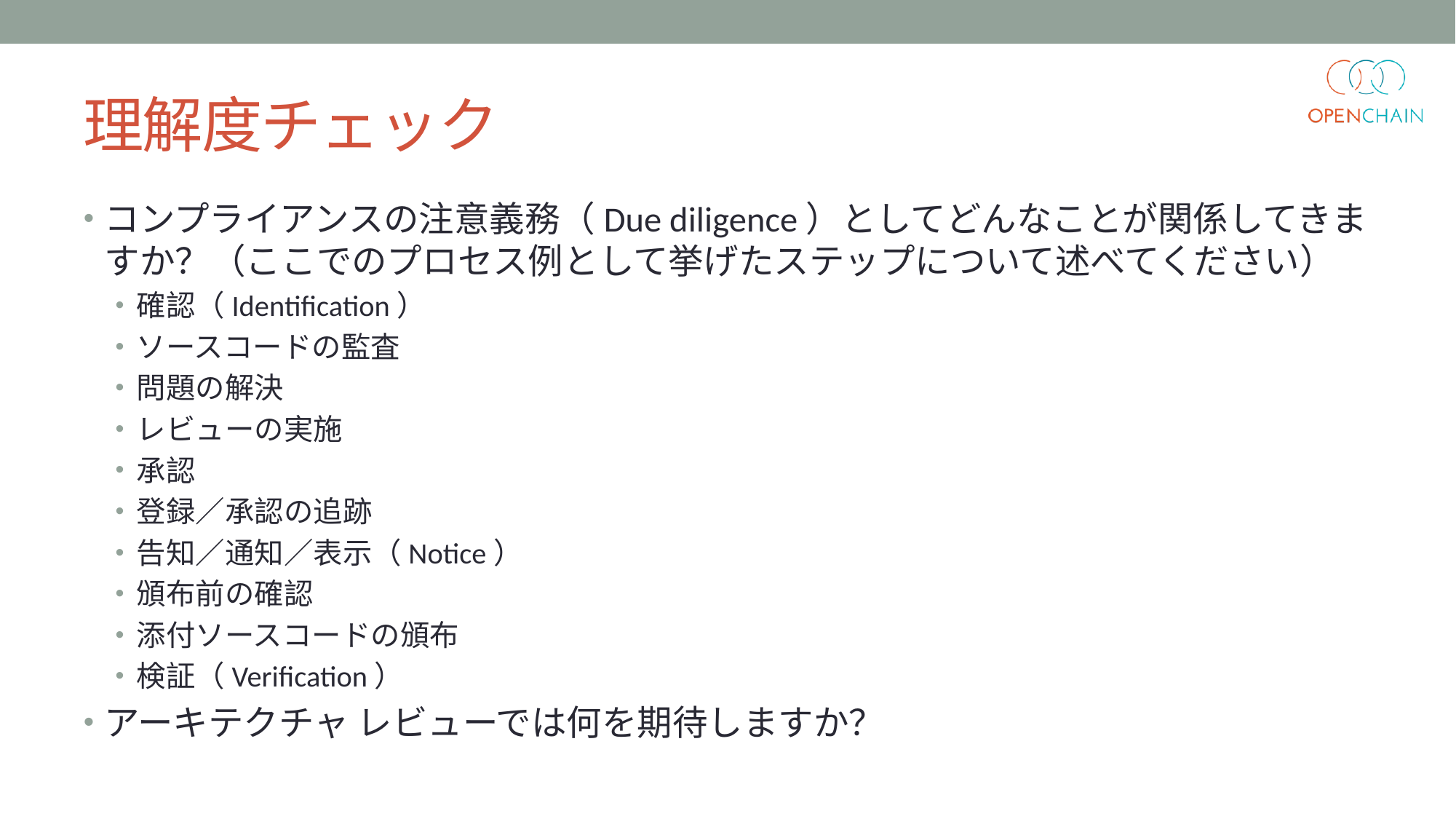

# 理解度チェック
コンプライアンスの注意義務（Due diligence）としてどんなことが関係してきますか？（ここでのプロセス例として挙げたステップについて述べてください）
確認（Identification）
ソースコードの監査
問題の解決
レビューの実施
承認
登録／承認の追跡
告知／通知／表示（Notice）
頒布前の確認
添付ソースコードの頒布
検証（Verification）
アーキテクチャ レビューでは何を期待しますか？